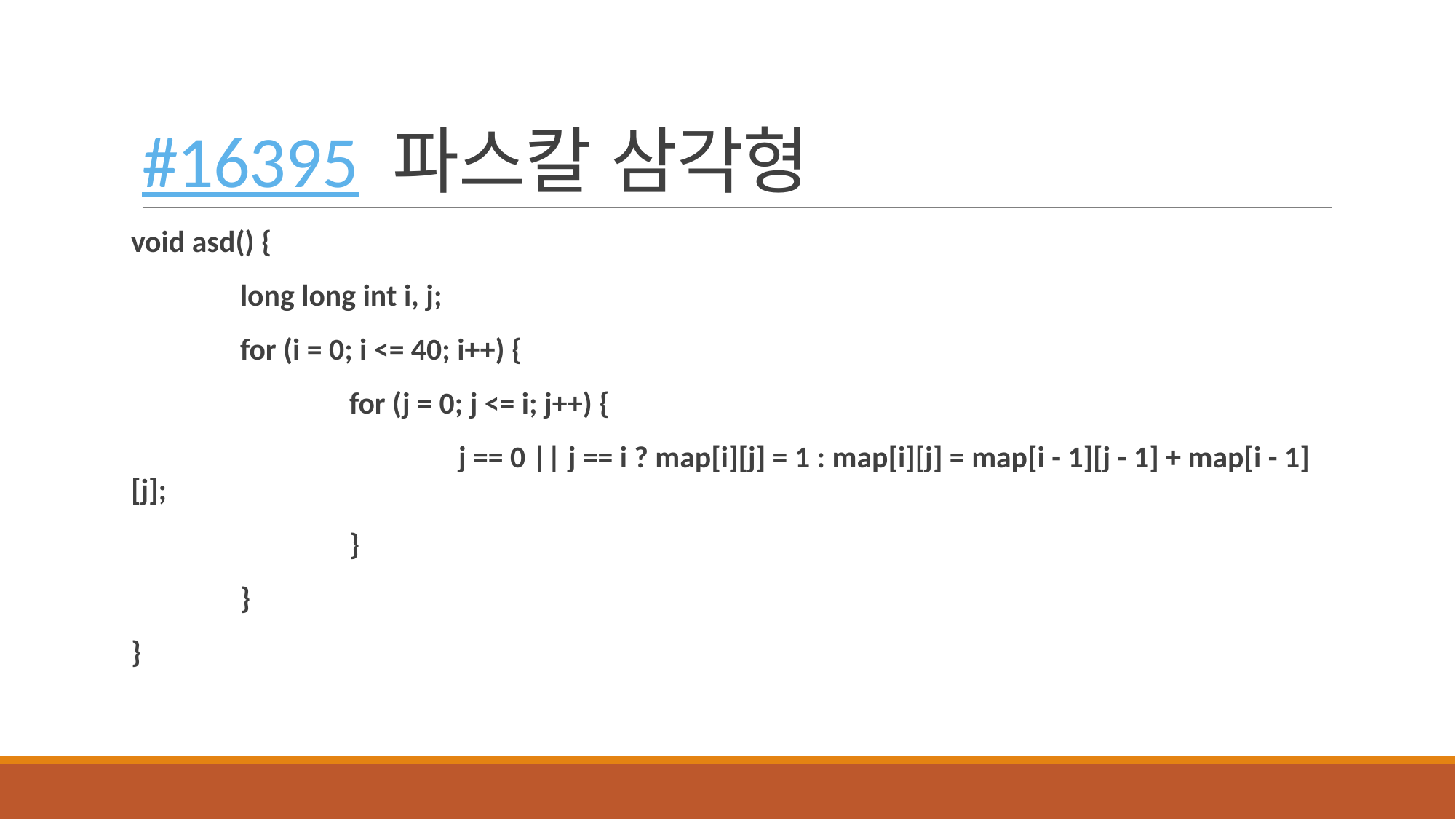

# #16395 파스칼 삼각형
void asd() {
	long long int i, j;
	for (i = 0; i <= 40; i++) {
		for (j = 0; j <= i; j++) {
			j == 0 || j == i ? map[i][j] = 1 : map[i][j] = map[i - 1][j - 1] + map[i - 1][j];
		}
	}
}